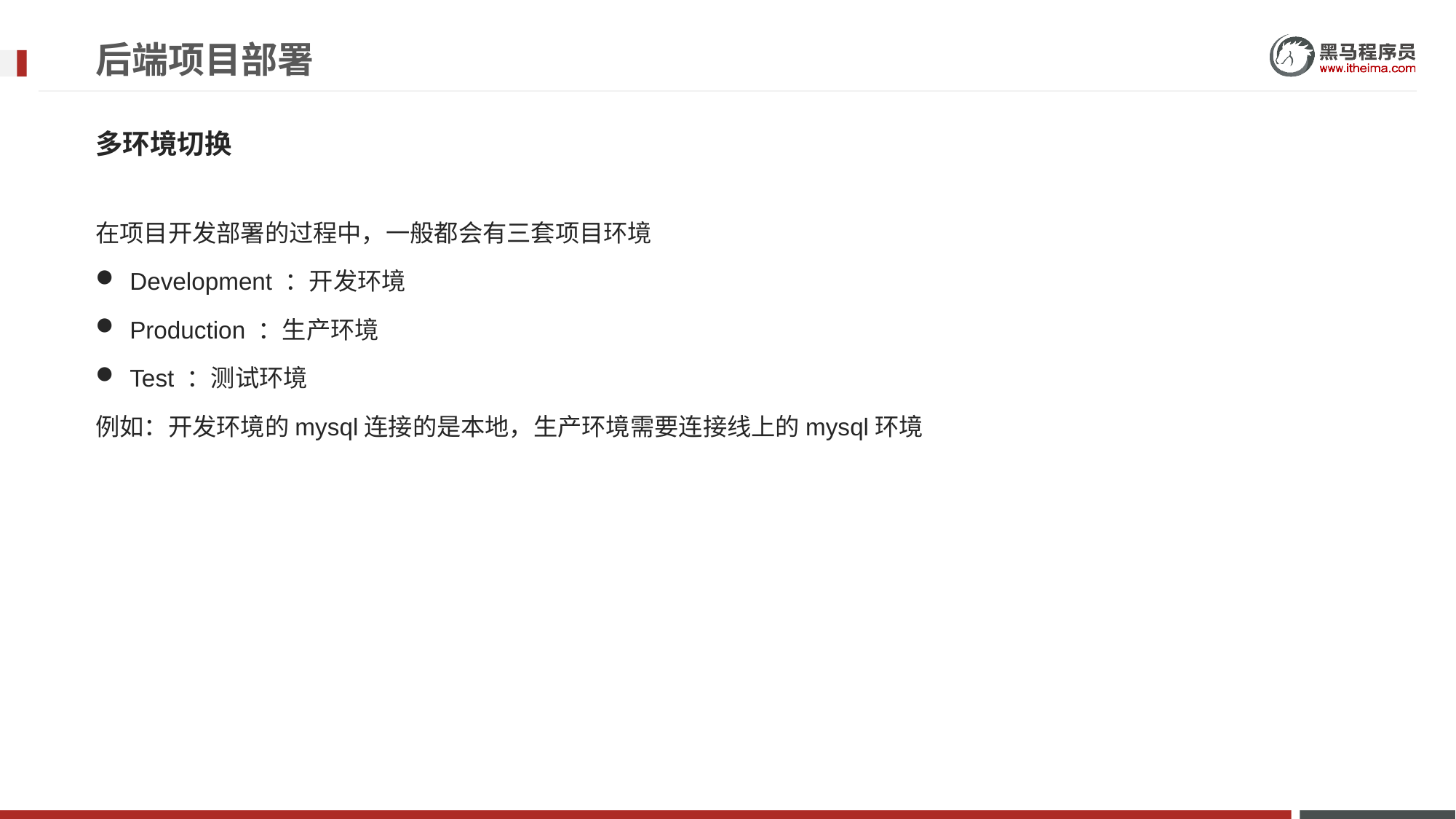

# 后端项目部署
多环境切换
在项目开发部署的过程中，一般都会有三套项目环境
Development ：开发环境
Production ：生产环境
Test ：测试环境
例如：开发环境的mysql连接的是本地，生产环境需要连接线上的mysql环境